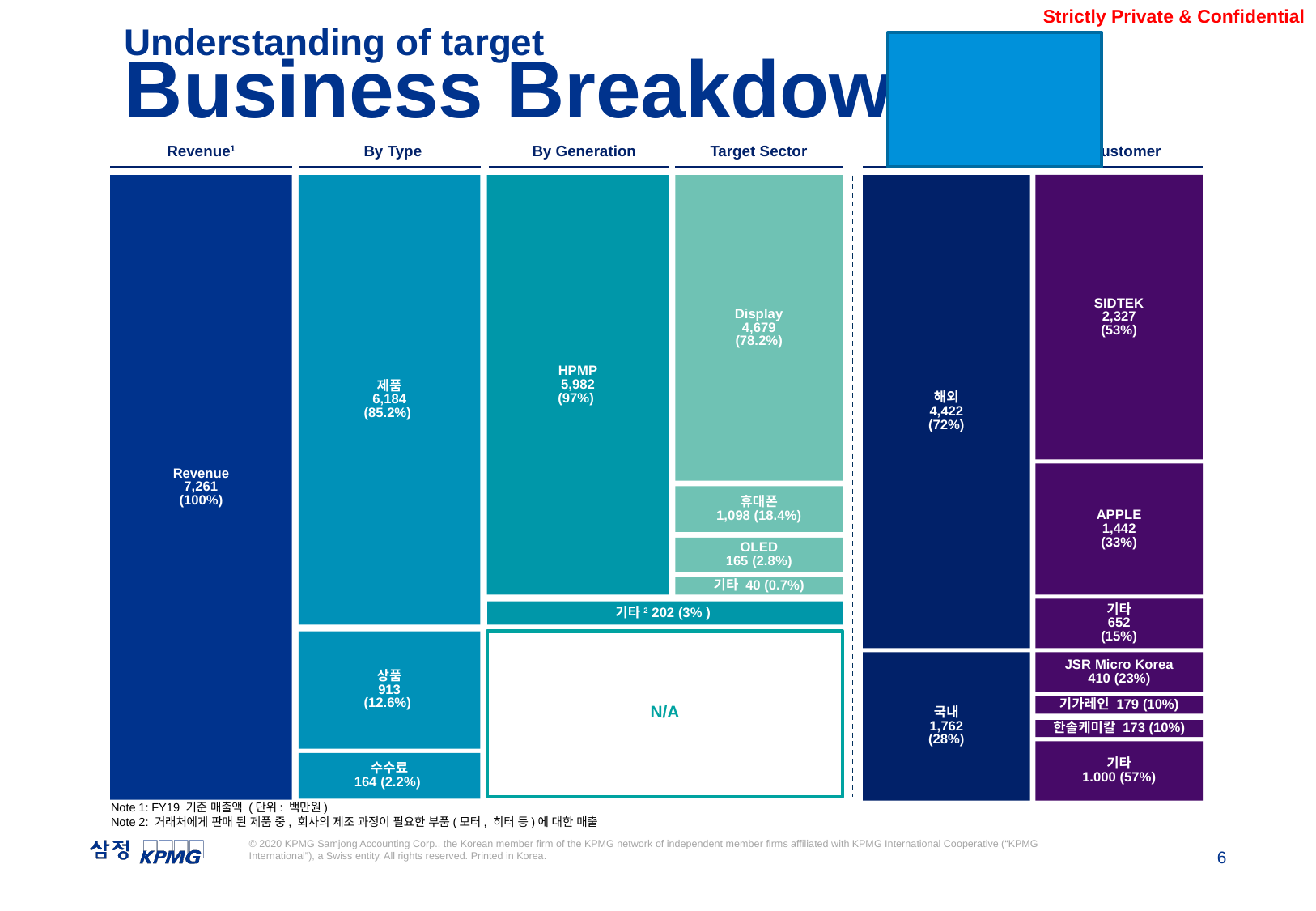

Understanding of target

Business Breakdown
By Generation
Revenue1
By Type
Target Sector
By Region
By Customer
SIDTEK
2,327
(53%)
HPMP
5,982
(97%)
Display
4,679
(78.2%)
해외
4,422
(72%)
제품
6,184
(85.2%)
Revenue
7,261
(100%)
APPLE
1,442
(33%)
휴대폰
1,098 (18.4%)
OLED
165 (2.8%)
기타 40 (0.7%)
기타
652
(15%)
기타2 202 (3% )
상품
913
(12.6%)
N/A
JSR Micro Korea
410 (23%)
국내
1,762
(28%)
기가레인 179 (10%)
한솔케미칼 173 (10%)
기타
1.000 (57%)
수수료
164 (2.2%)
Note 1: FY19 기준 매출액 (단위: 백만원)
Note 2: 거래처에게 판매 된 제품 중, 회사의 제조 과정이 필요한 부품(모터, 히터 등)에 대한 매출